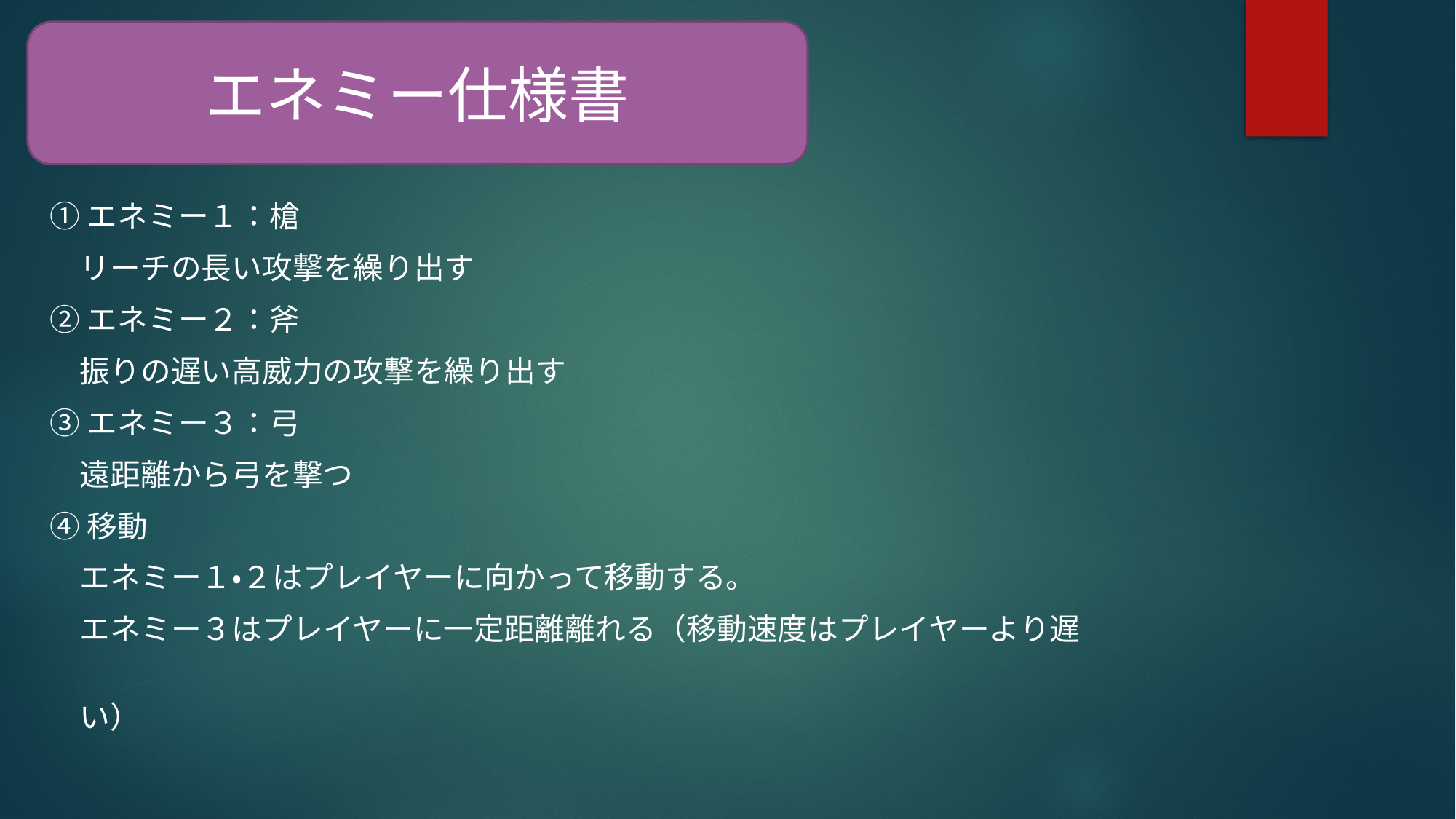

エネミー仕様書
①エネミー１：槍
　リーチの長い攻撃を繰り出す
②エネミー２：斧
　振りの遅い高威力の攻撃を繰り出す
③エネミー３：弓
　遠距離から弓を撃つ
④移動
　エネミー１・２はプレイヤーに向かって移動する。
　エネミー３はプレイヤーに一定距離離れる（移動速度はプレイヤーより遅
　い）